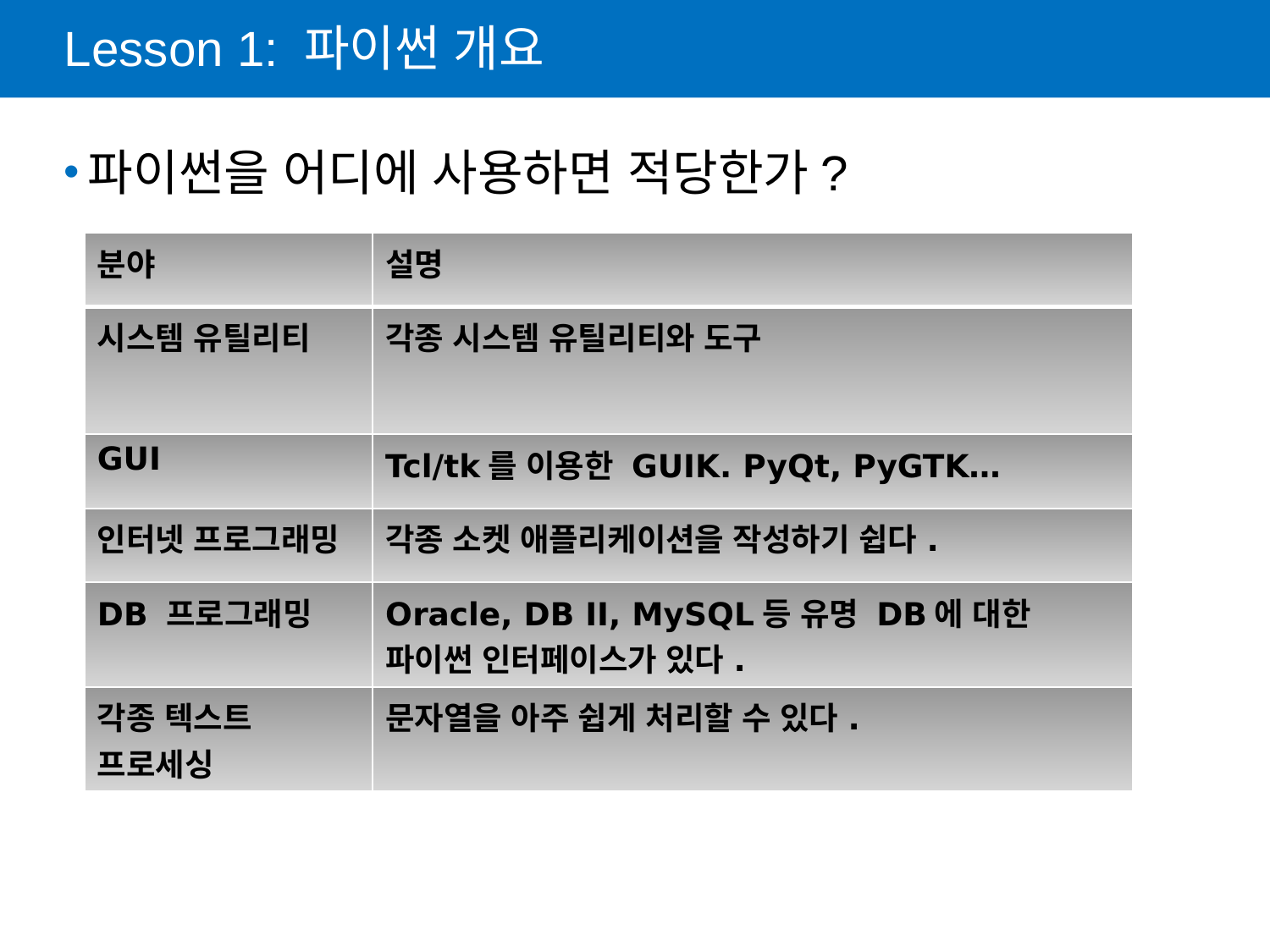

# Lesson 1: 파이썬 개요
파이썬을 어디에 사용하면 적당한가?

| 분야 | 설명 |
| --- | --- |
| 시스템 유틸리티 | 각종 시스템 유틸리티와 도구 |
| GUI | Tcl/tk를 이용한 GUIK. PyQt, PyGTK… |
| 인터넷 프로그래밍 | 각종 소켓 애플리케이션을 작성하기 쉽다. |
| DB 프로그래밍 | Oracle, DB II, MySQL등 유명 DB에 대한 파이썬 인터페이스가 있다. |
| 각종 텍스트 프로세싱 | 문자열을 아주 쉽게 처리할 수 있다. |